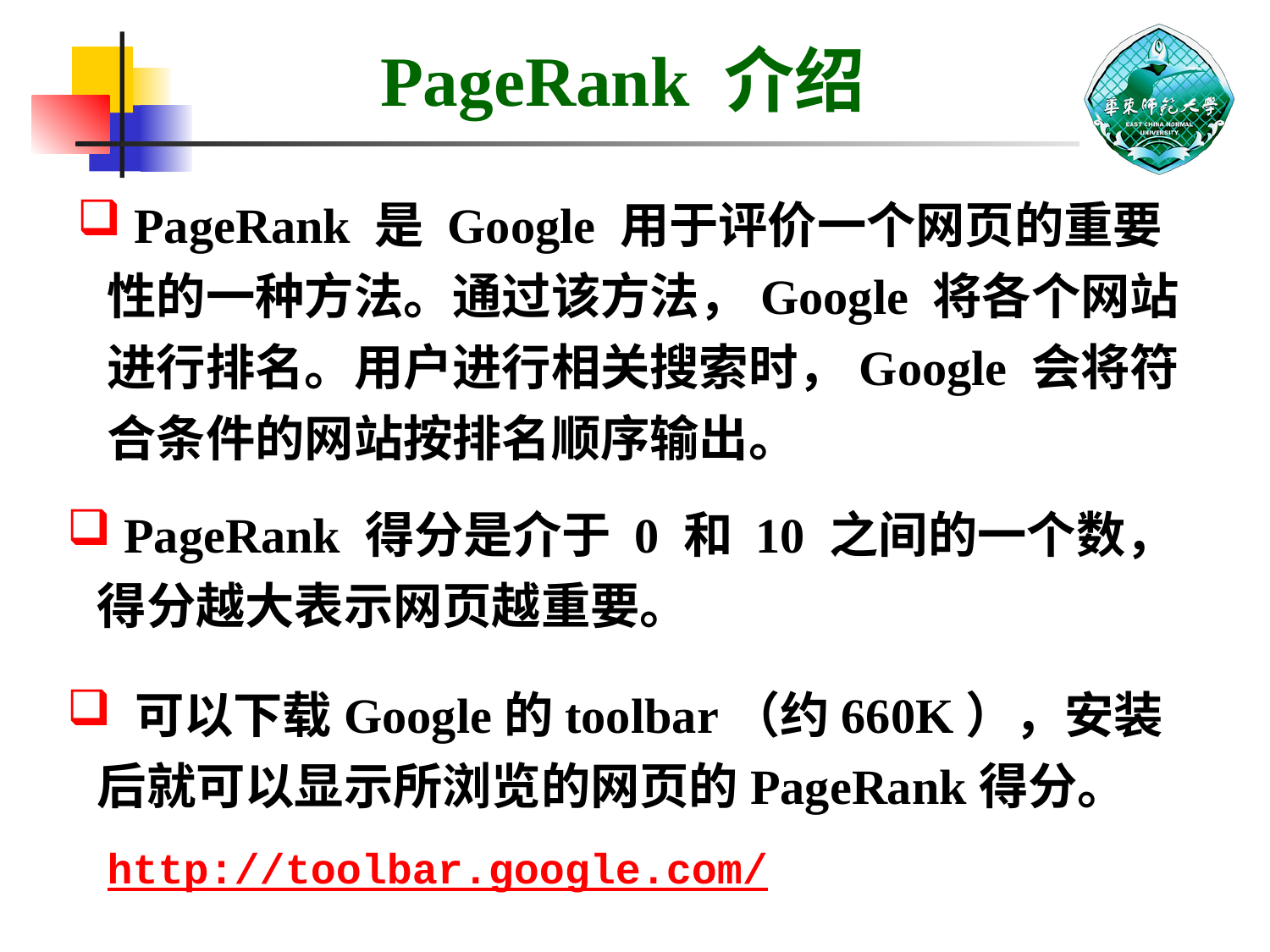

# PageRank 介绍
 PageRank 是 Google 用于评价一个网页的重要性的一种方法。通过该方法，Google 将各个网站进行排名。用户进行相关搜索时，Google 会将符合条件的网站按排名顺序输出。
 PageRank 得分是介于 0 和 10 之间的一个数，得分越大表示网页越重要。
 可以下载Google的toolbar（约660K），安装后就可以显示所浏览的网页的PageRank得分。
http://toolbar.google.com/